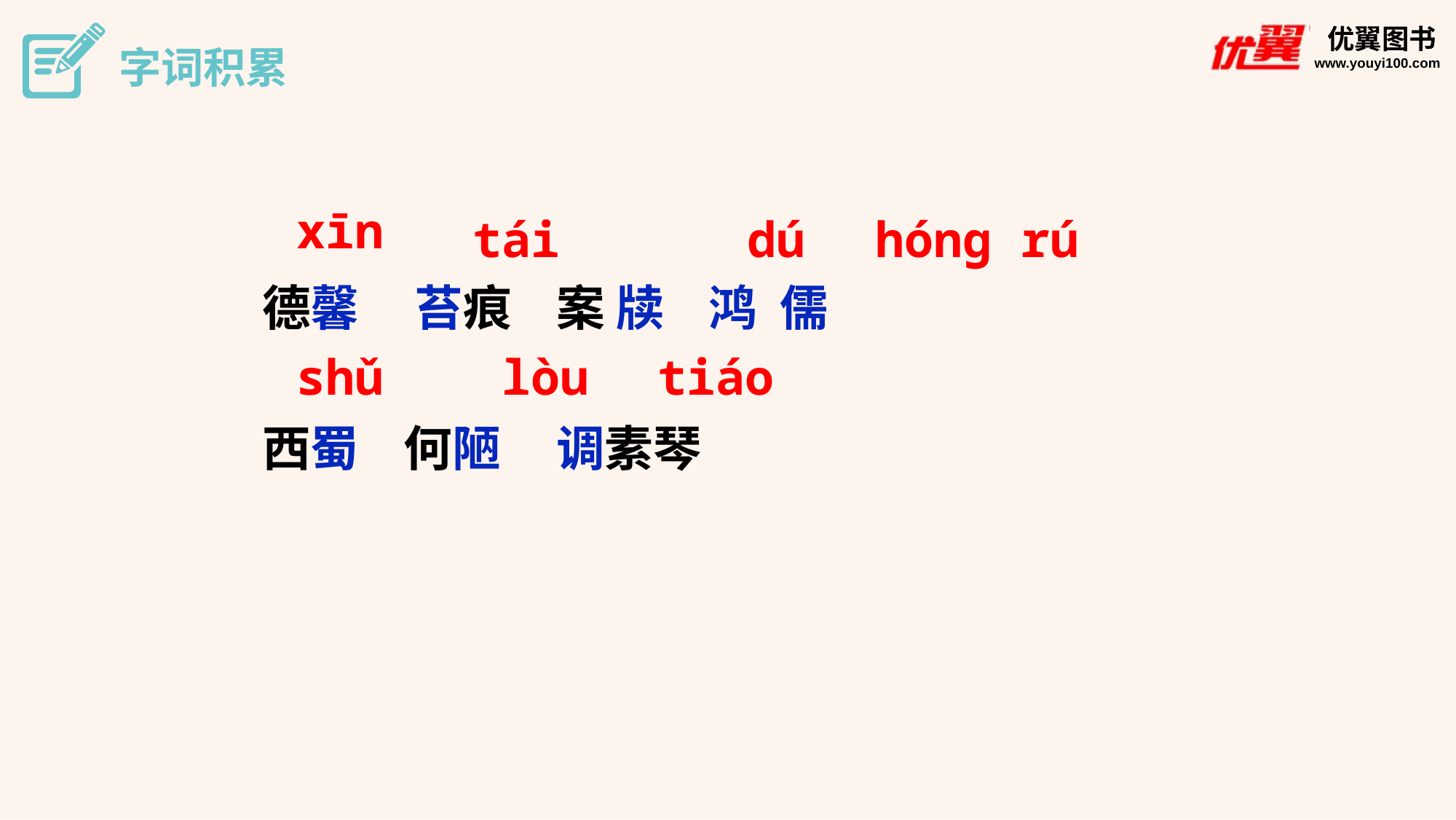

字词积累
xīn
tái
dú
hóng rú
德馨     苔痕    案 牍    鸿  儒
西蜀    何陋     调素琴
shǔ
lòu
tiáo